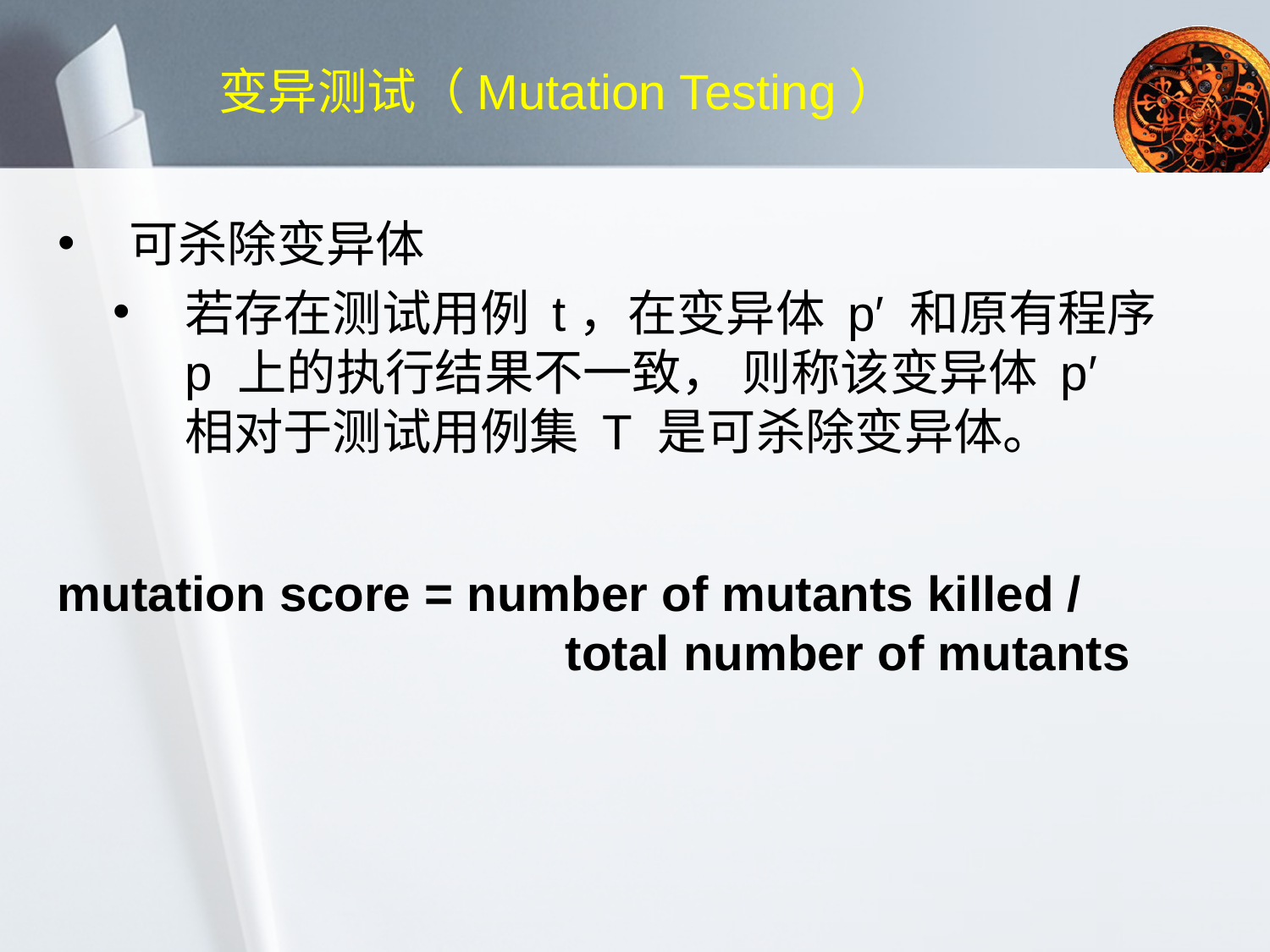

# 变异测试（Mutation Testing）
可杀除变异体
若存在测试用例 t，在变异体 p′ 和原有程序 p 上的执行结果不一致， 则称该变异体 p′ 相对于测试用例集 T 是可杀除变异体。
mutation score = number of mutants killed /            				total number of mutants